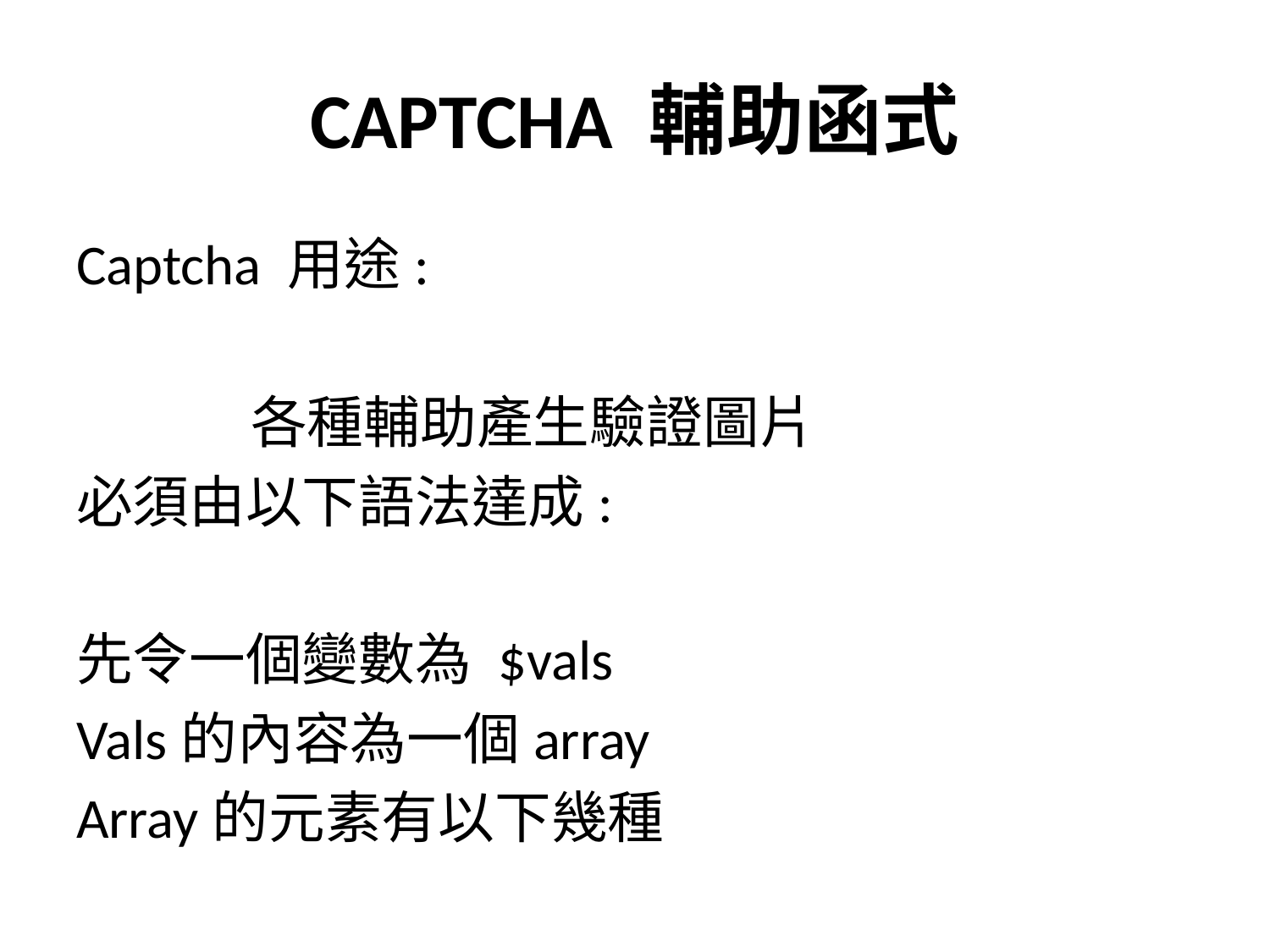

# CAPTCHA 輔助函式
Captcha 用途:

		各種輔助產生驗證圖片
必須由以下語法達成:

先令一個變數為 $vals
Vals的內容為一個array
Array的元素有以下幾種